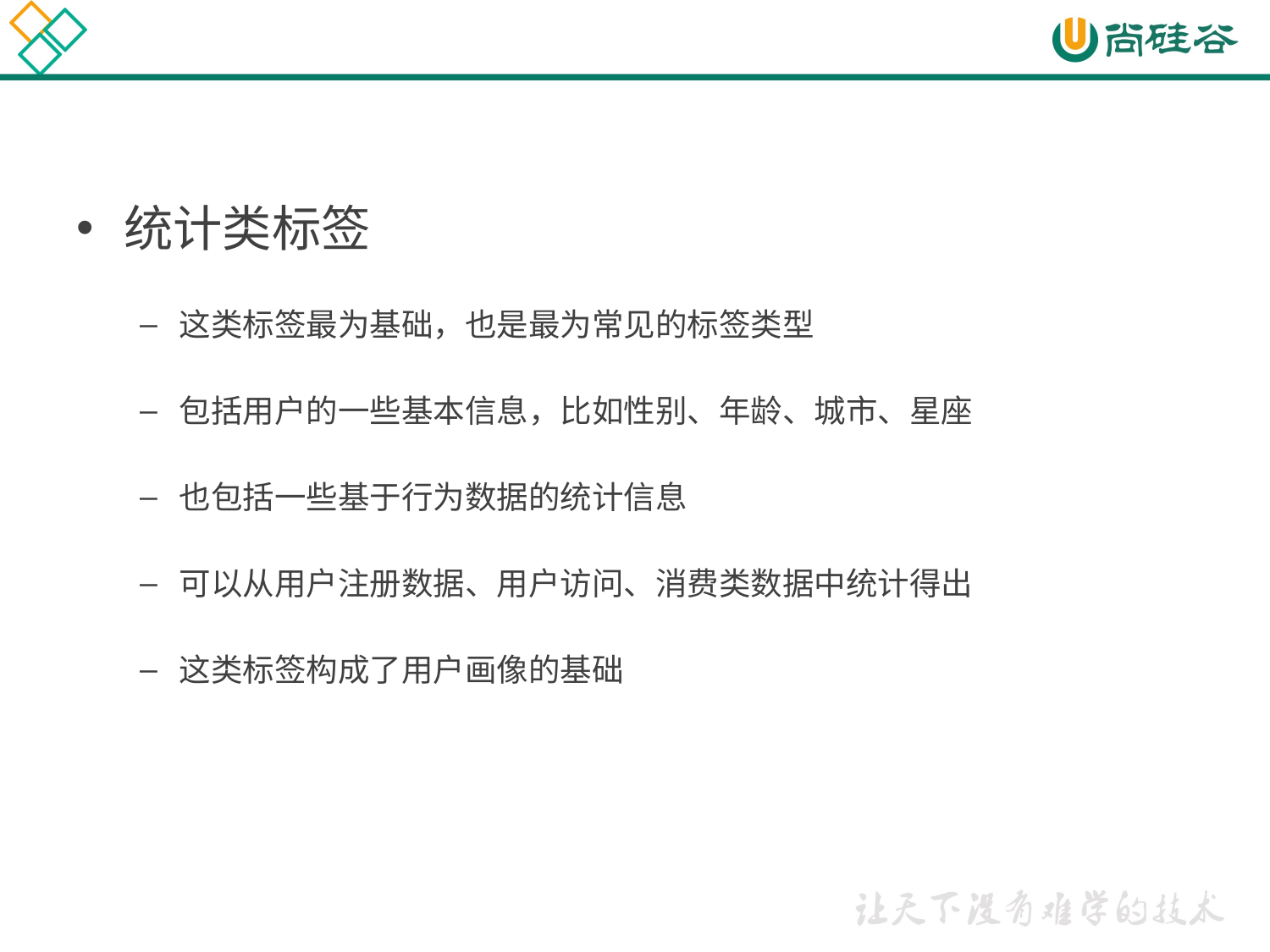

统计类标签
这类标签最为基础，也是最为常见的标签类型
包括用户的一些基本信息，比如性别、年龄、城市、星座
也包括一些基于行为数据的统计信息
可以从用户注册数据、用户访问、消费类数据中统计得出
这类标签构成了用户画像的基础